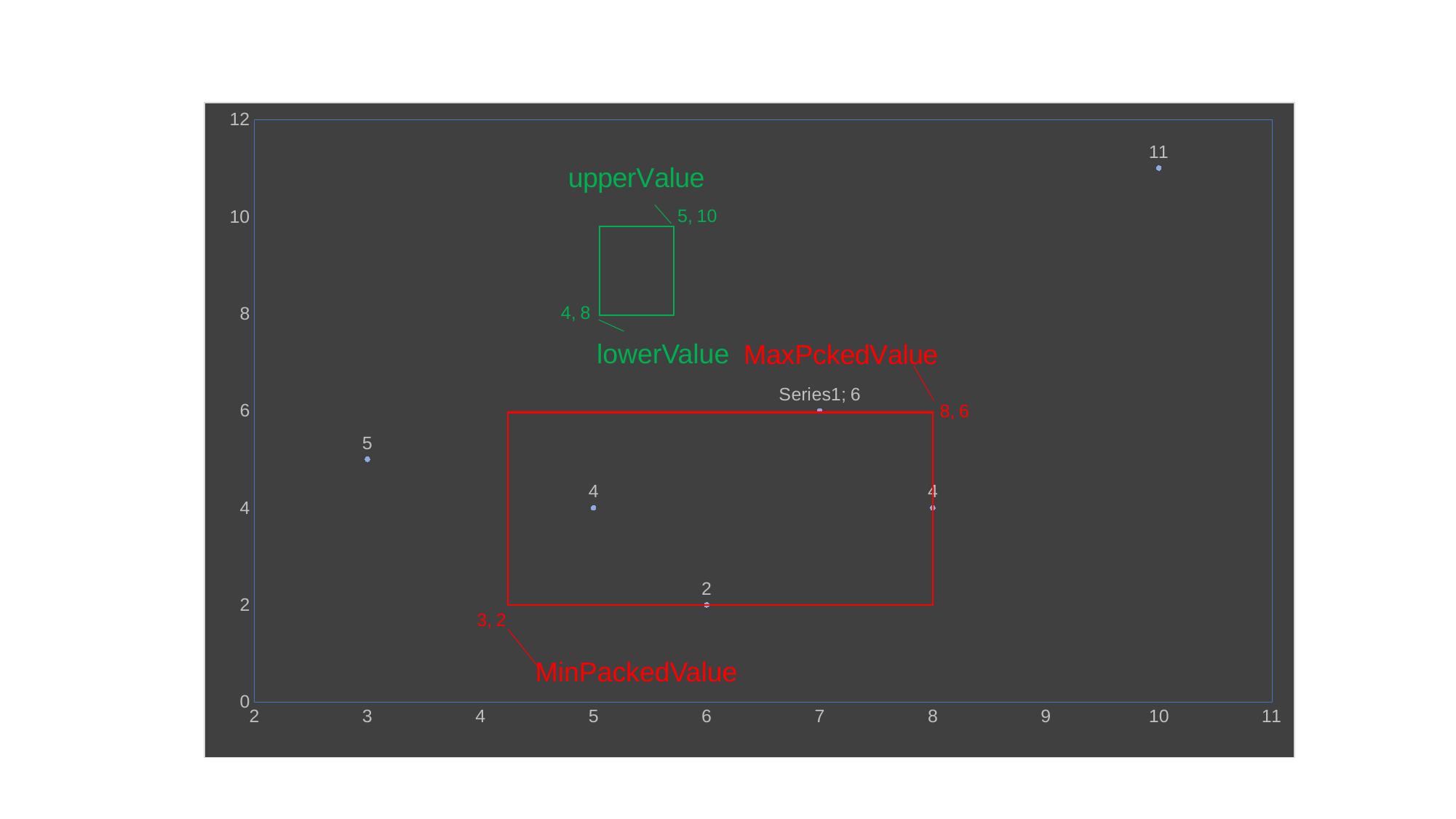

### Chart

| Category | Y 值 |
|---|---|
#
lowerValue

MinPackedValue